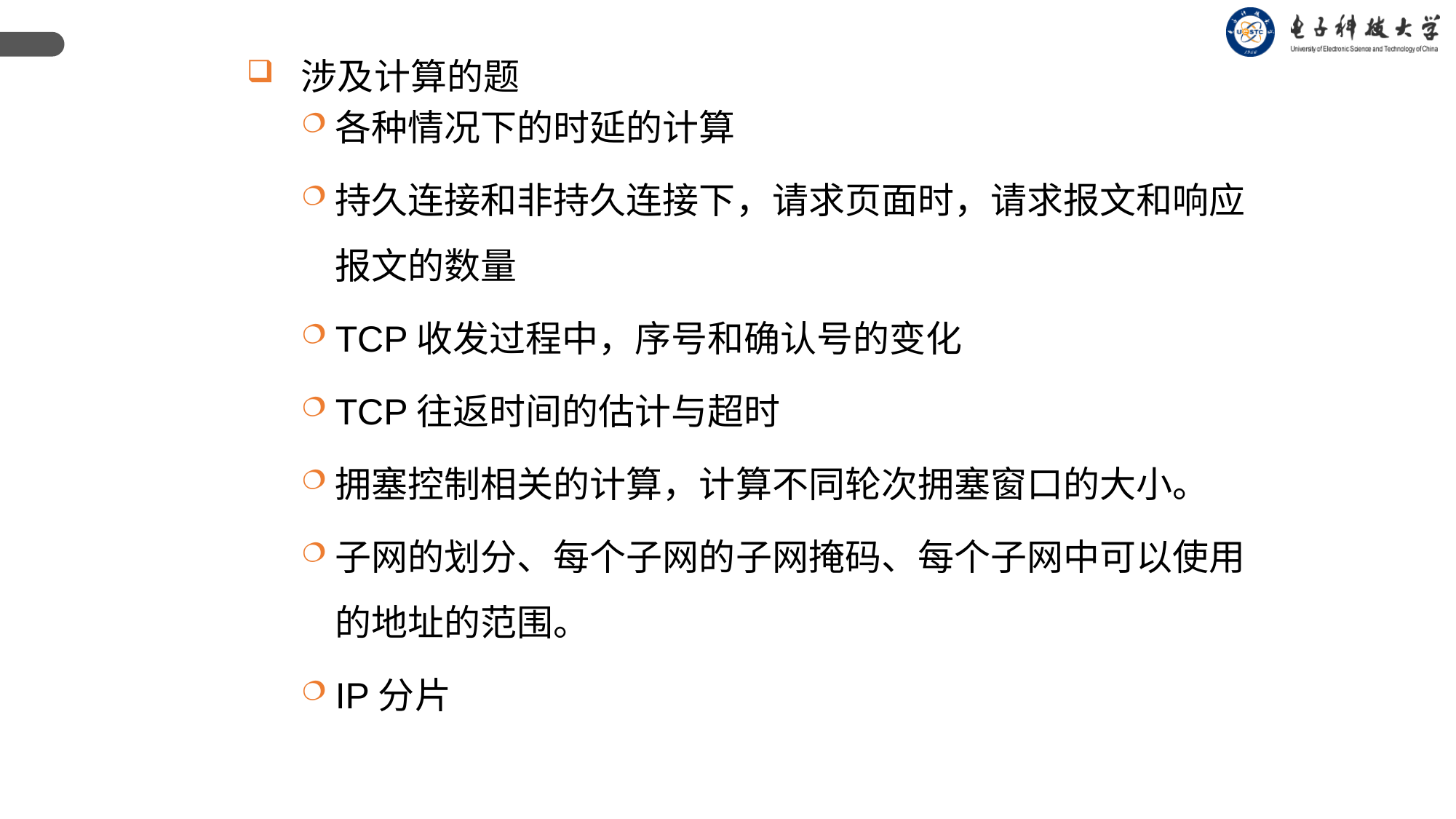

总复习
涉及计算的题
各种情况下的时延的计算
持久连接和非持久连接下，请求页面时，请求报文和响应报文的数量
TCP收发过程中，序号和确认号的变化
TCP往返时间的估计与超时
拥塞控制相关的计算，计算不同轮次拥塞窗口的大小。
子网的划分、每个子网的子网掩码、每个子网中可以使用的地址的范围。
IP分片